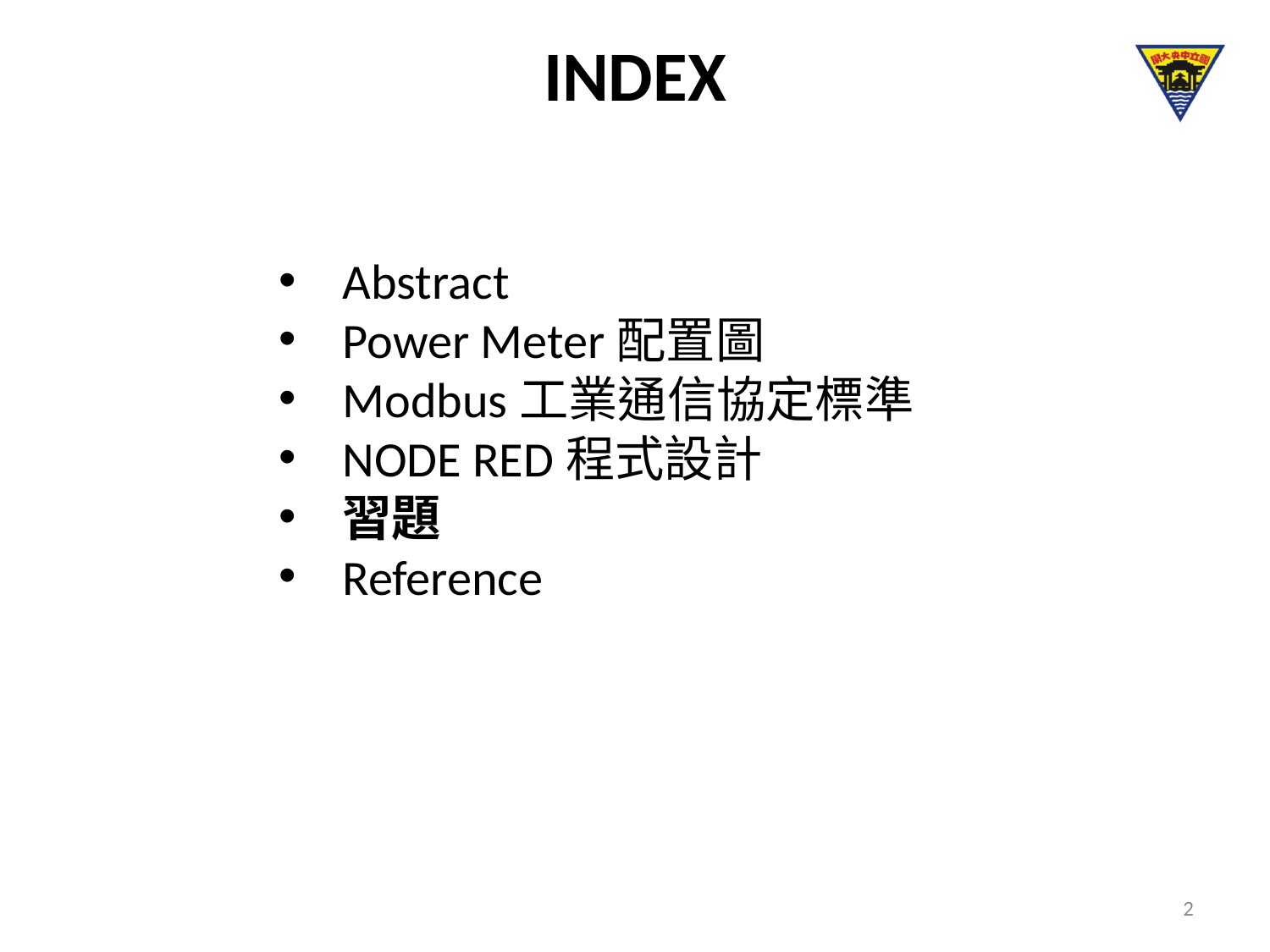

INDEX
Abstract
Power Meter配置圖
Modbus工業通信協定標準
NODE RED程式設計
習題
Reference

2